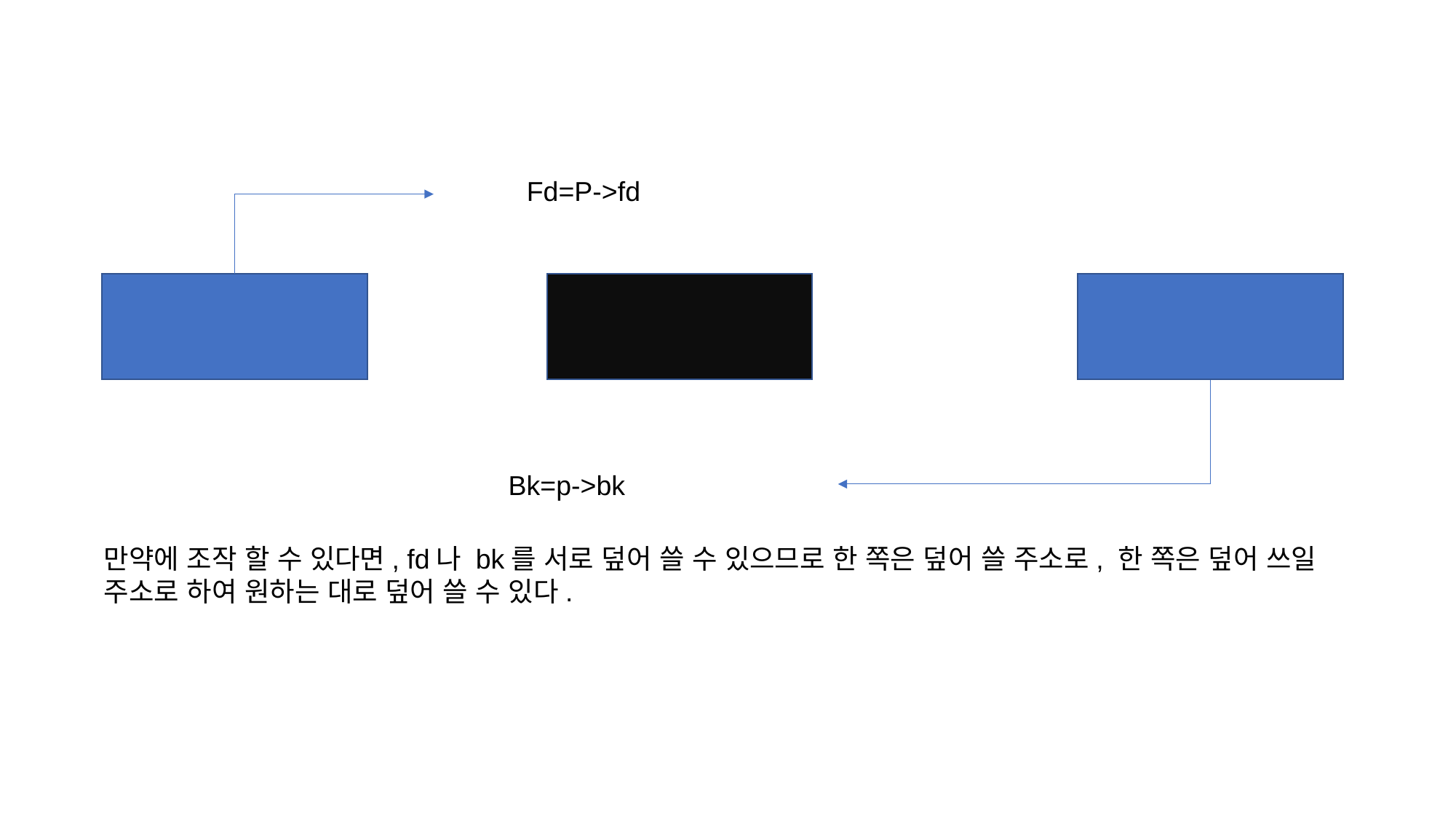

Fd=P->fd

Bk=p->bk
만약에 조작 할 수 있다면, fd나 bk를 서로 덮어 쓸 수 있으므로 한 쪽은 덮어 쓸 주소로, 한 쪽은 덮어 쓰일 주소로 하여 원하는 대로 덮어 쓸 수 있다.